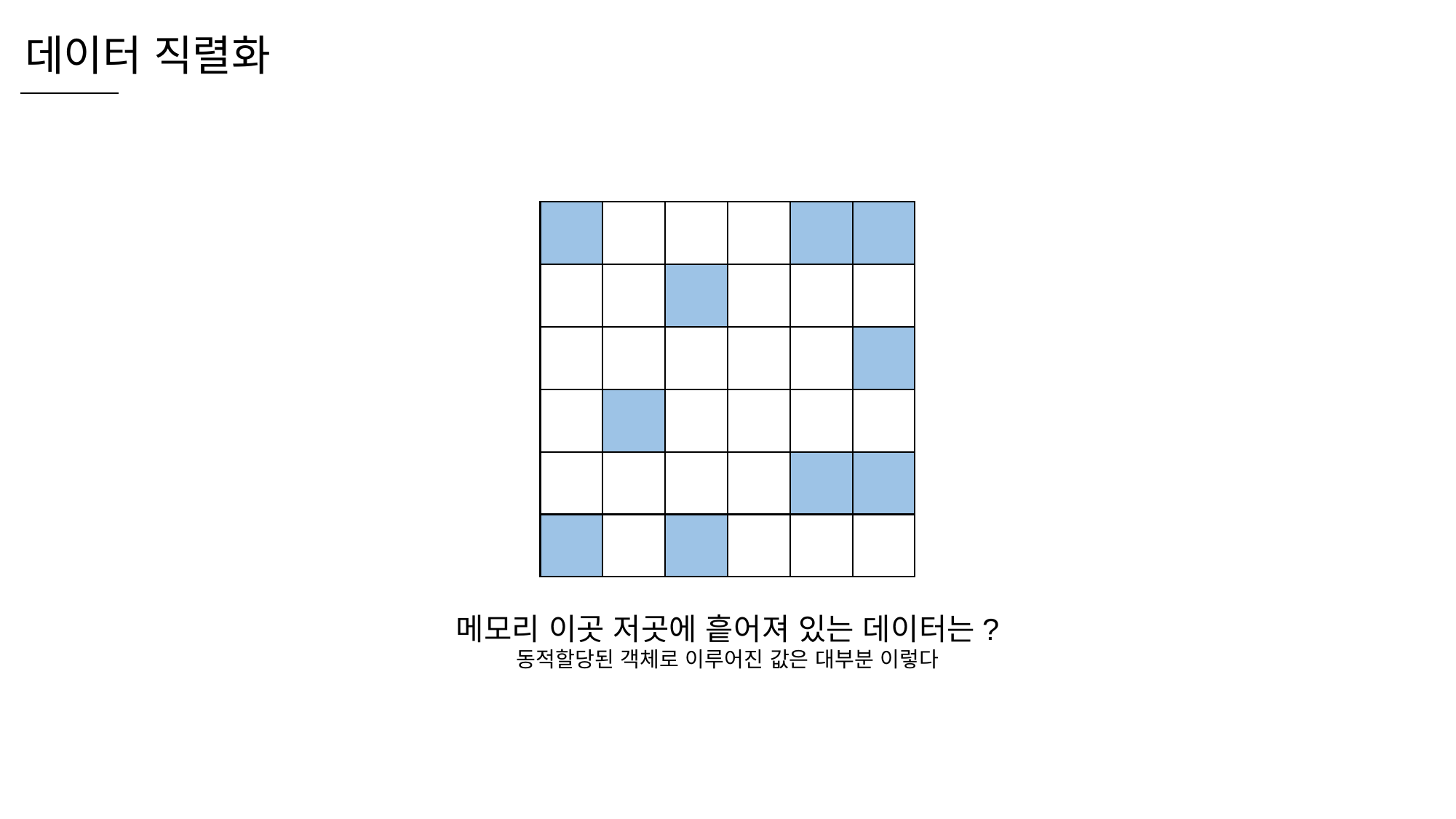

데이터 직렬화

메모리 이곳 저곳에 흩어져 있는 데이터는?
동적할당된 객체로 이루어진 값은 대부분 이렇다